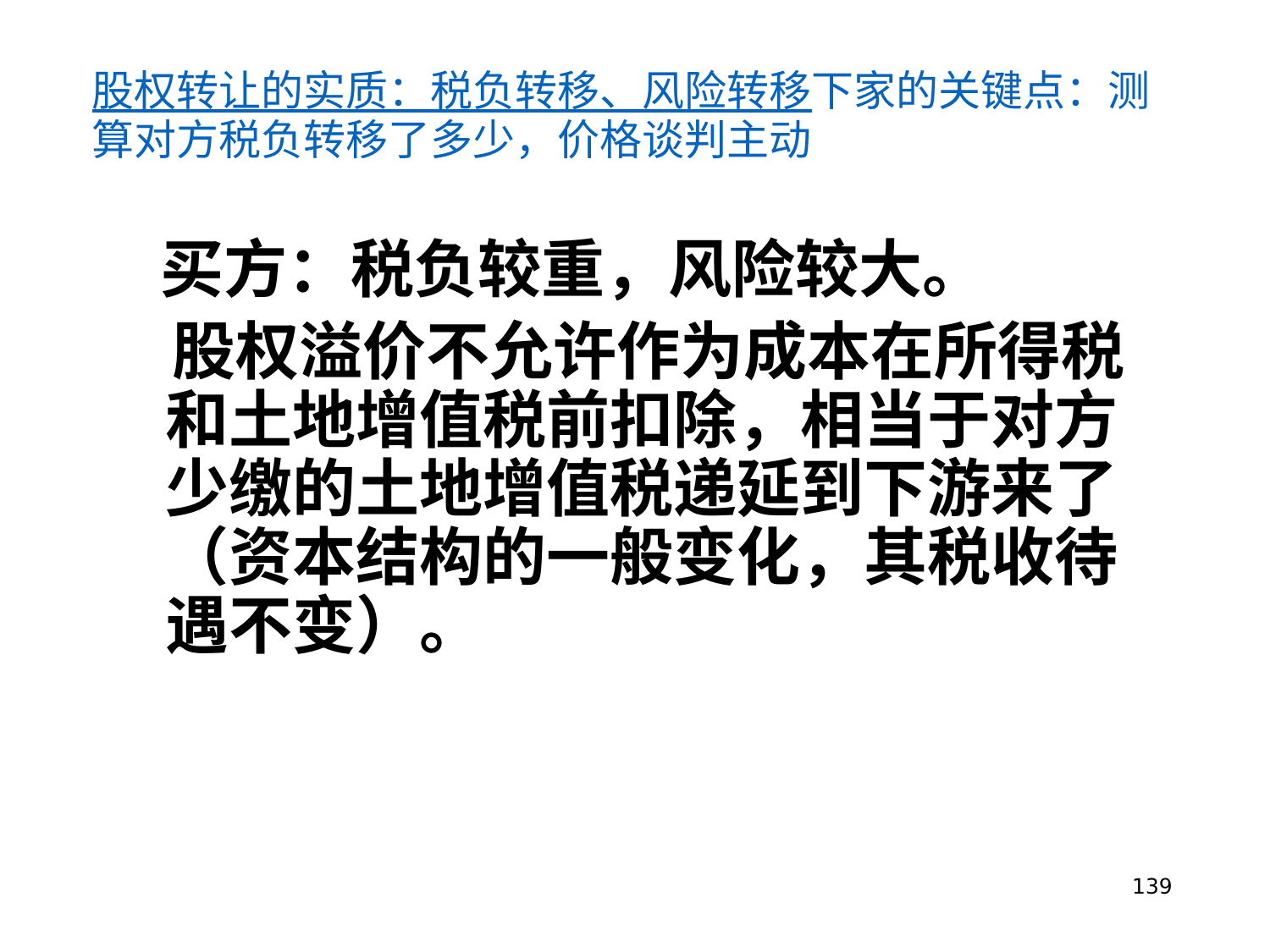

买方：税负较重，风险较大。
    股权溢价不允许作为成本在所得税和土地增值税前扣除，相当于对方少缴的土地增值税递延到下游来了（资本结构的一般变化，其税收待遇不变）。
# 股权转让的实质：税负转移、风险转移 下家的关键点：测算对方税负转移了多少，价格谈判主动
139